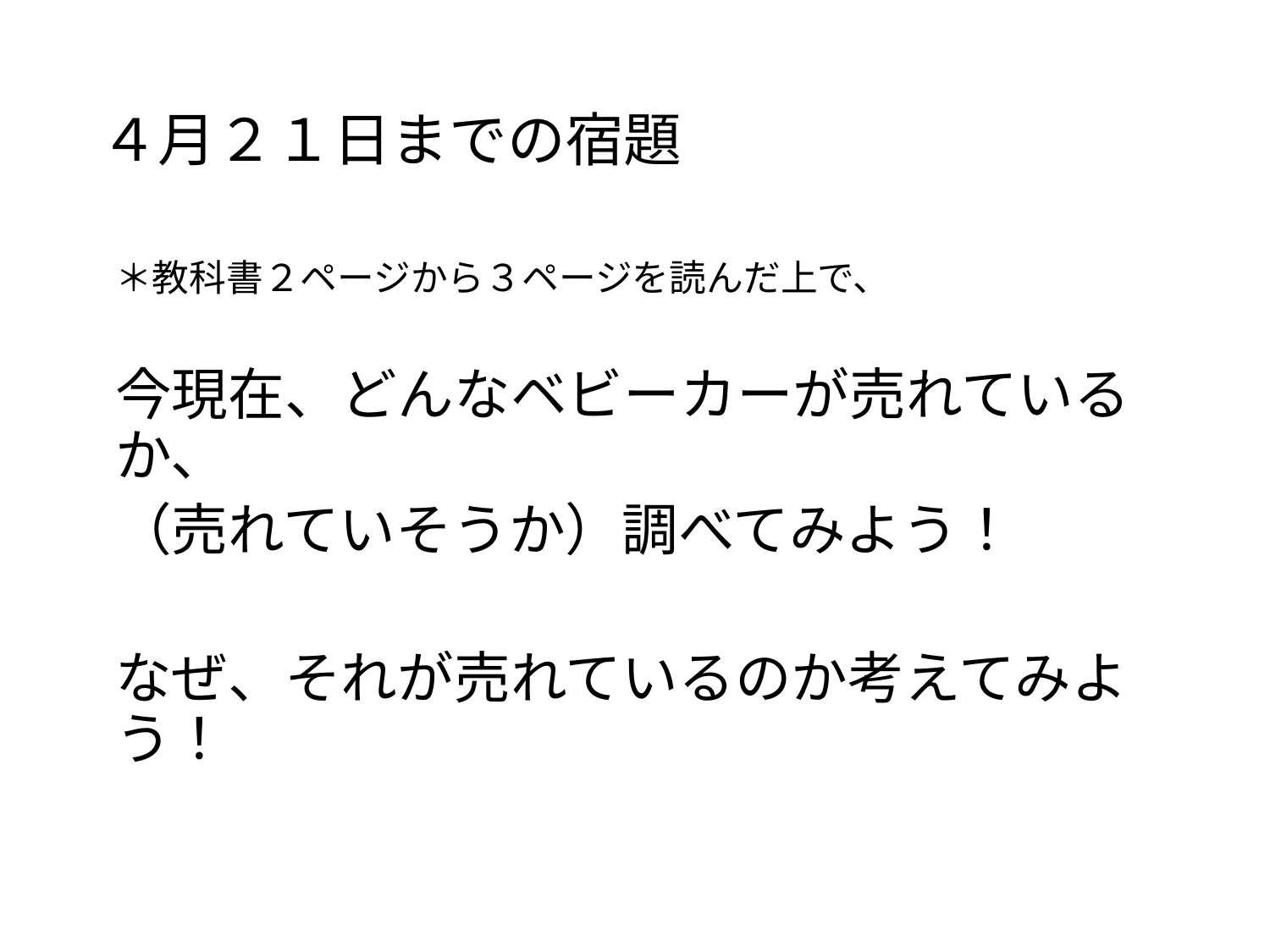

# ４月２１日までの宿題
＊教科書２ページから３ページを読んだ上で、

今現在、どんなベビーカーが売れているか、
（売れていそうか）調べてみよう！

なぜ、それが売れているのか考えてみよう！